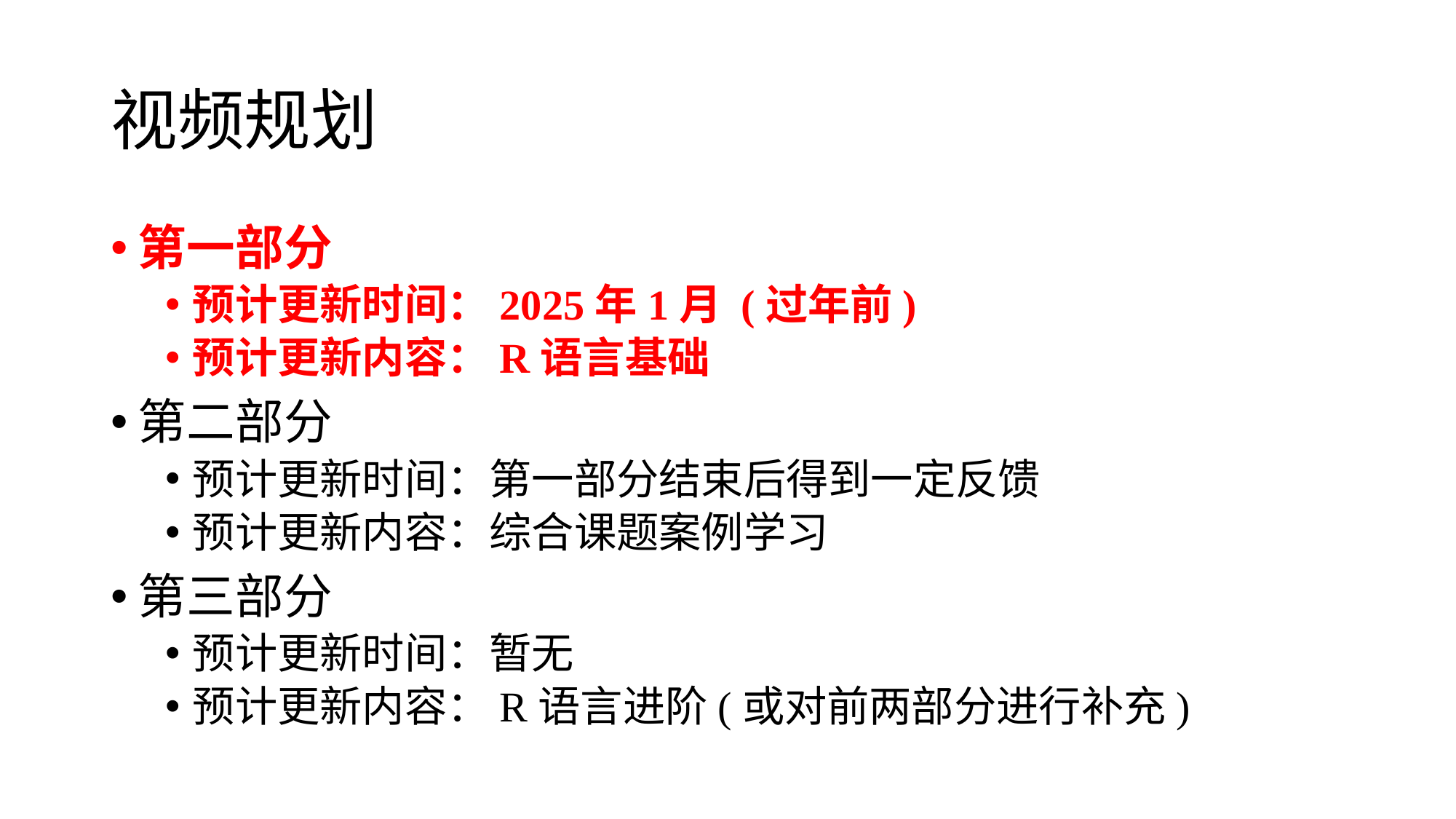

# 视频规划
第一部分
预计更新时间：2025年1月 (过年前)
预计更新内容：R语言基础
第二部分
预计更新时间：第一部分结束后得到一定反馈
预计更新内容：综合课题案例学习
第三部分
预计更新时间：暂无
预计更新内容：R语言进阶(或对前两部分进行补充)